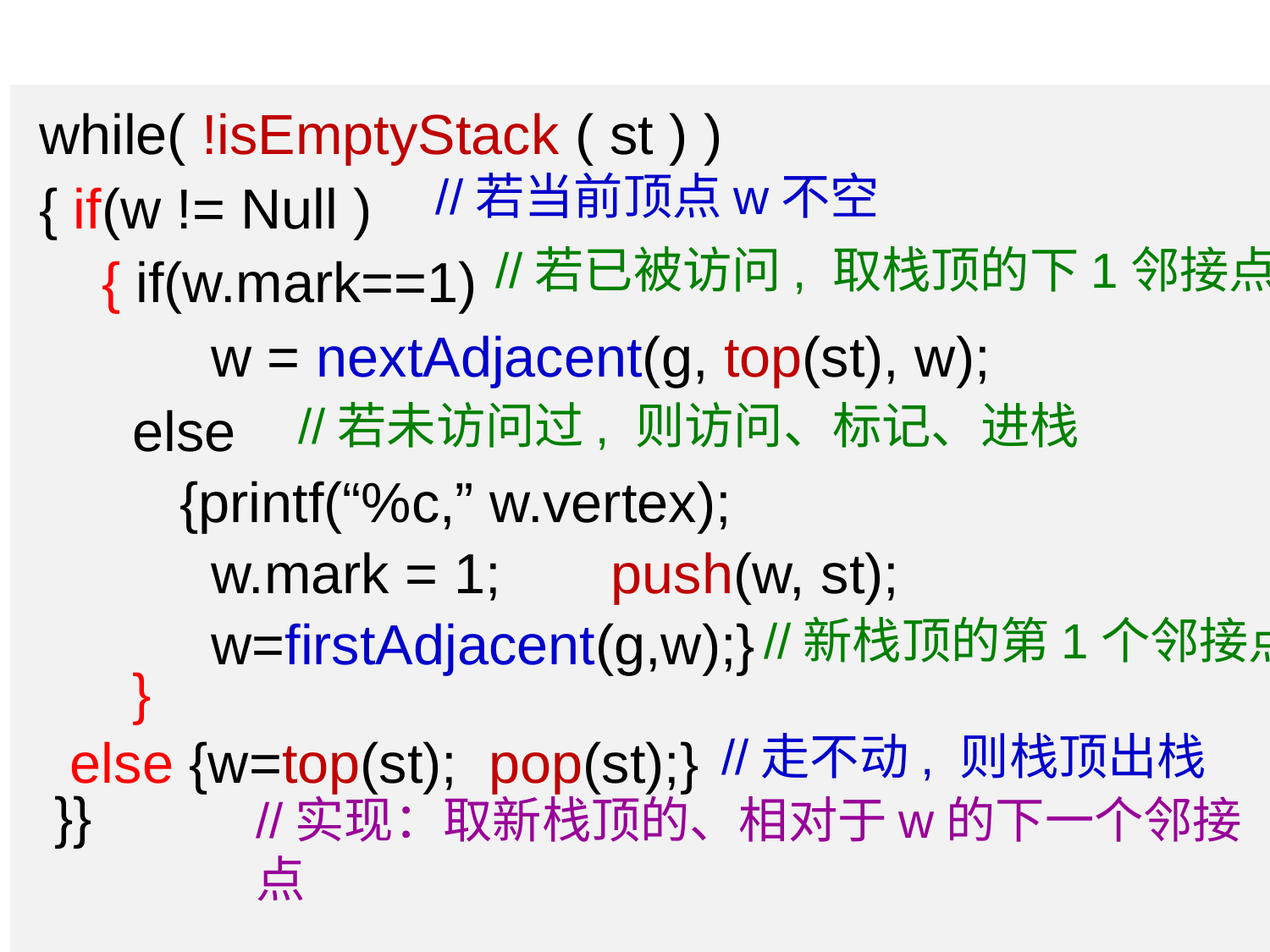

while( !isEmptyStack ( st ) )
 { if(w != Null )
     { if(w.mark==1)
            w = nextAdjacent(g, top(st), w);
       else
          {printf(“%c,” w.vertex);
            w.mark = 1;       push(w, st);
            w=firstAdjacent(g,w);}
       }
   else {w=top(st);  pop(st);}
  }}
//若当前顶点w不空
//若已被访问, 取栈顶的下1邻接点
//若未访问过, 则访问、标记、进栈
//新栈顶的第1个邻接点
//走不动, 则栈顶出栈
//实现：取新栈顶的、相对于w的下一个邻接点